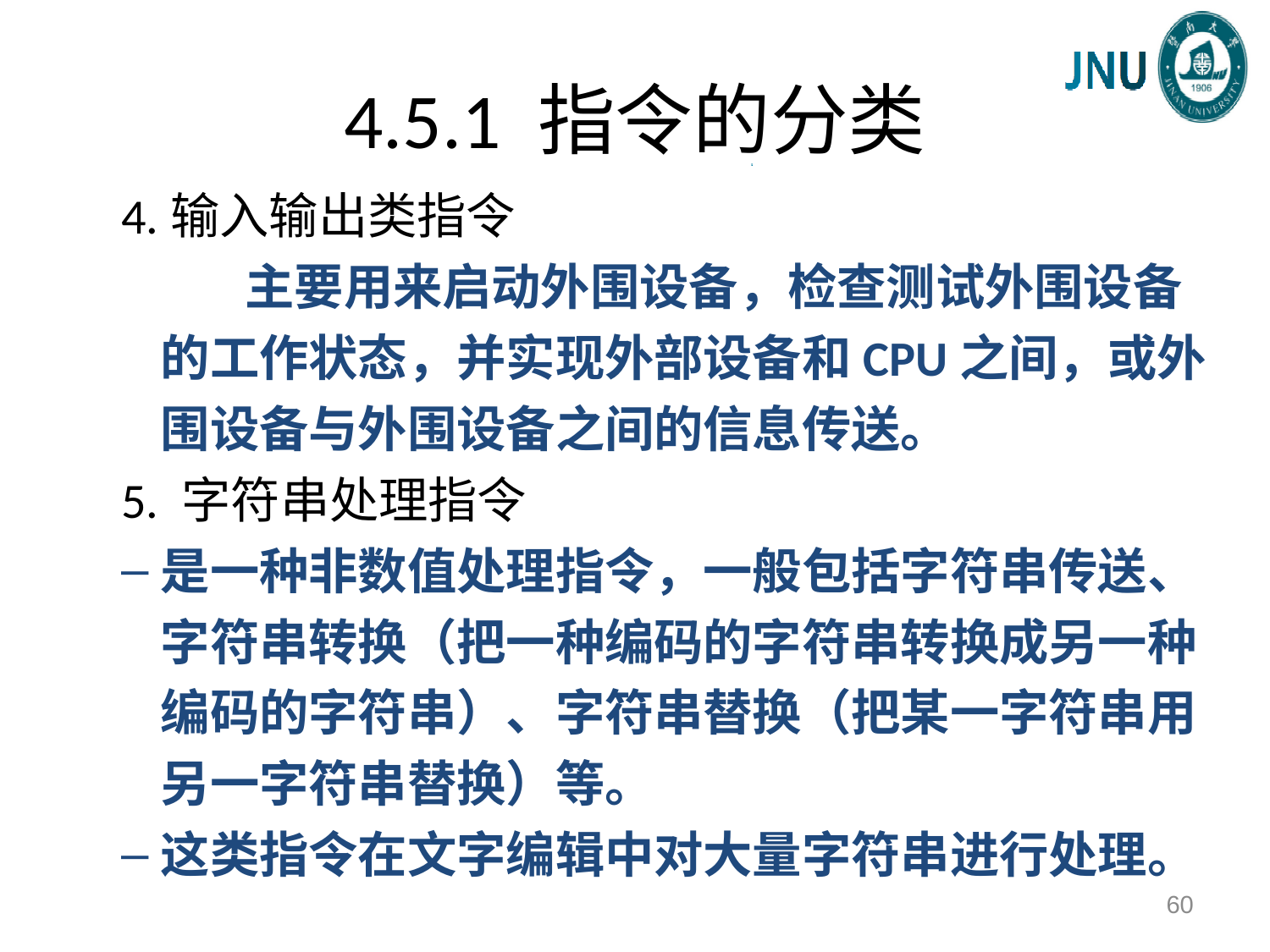

# 4.5.1 指令的分类
4.输入输出类指令
          主要用来启动外围设备，检查测试外围设备的工作状态，并实现外部设备和CPU之间，或外围设备与外围设备之间的信息传送。
5. 字符串处理指令
是一种非数值处理指令，一般包括字符串传送、字符串转换（把一种编码的字符串转换成另一种编码的字符串）、字符串替换（把某一字符串用另一字符串替换）等。
这类指令在文字编辑中对大量字符串进行处理。
60